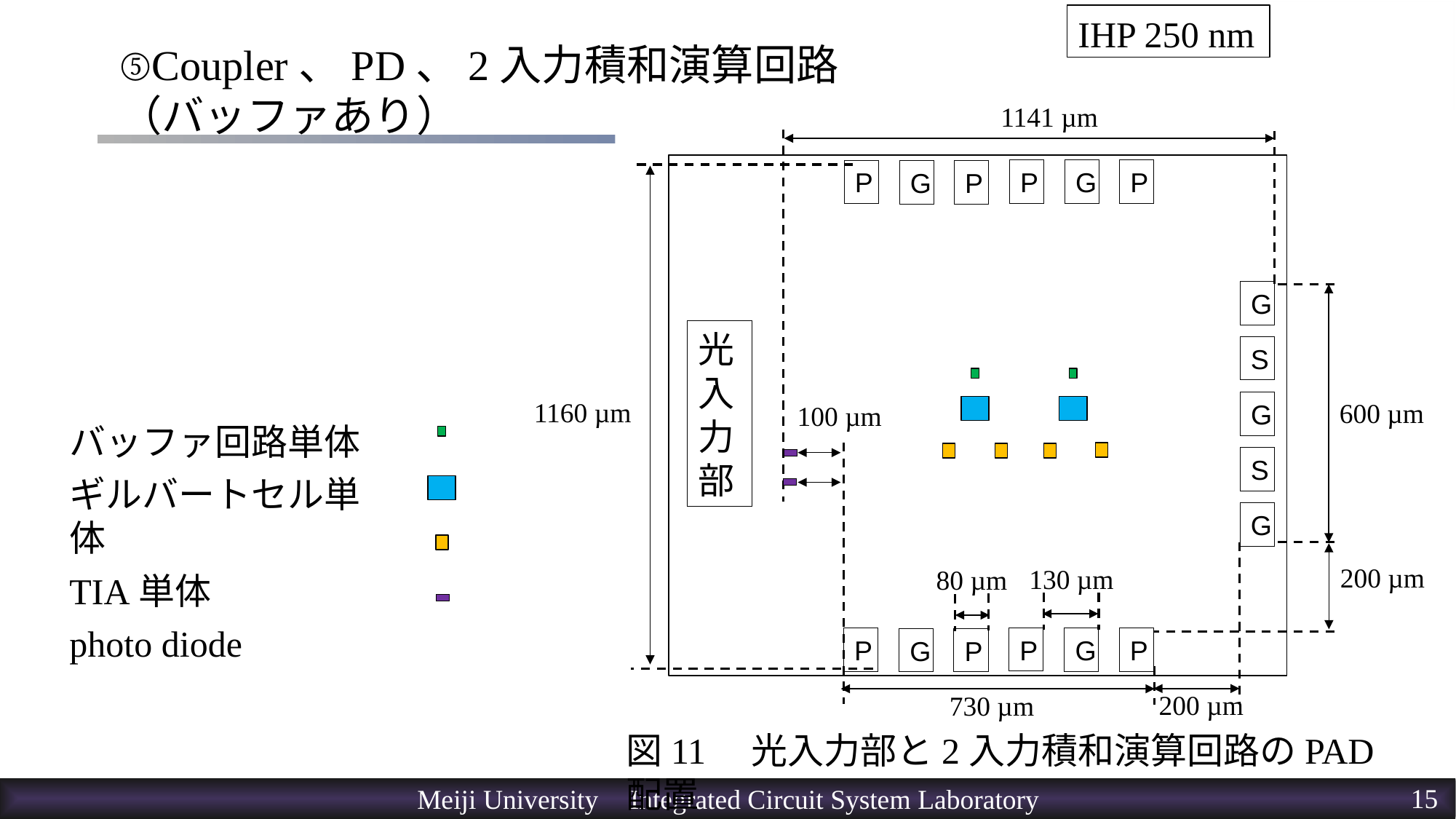

IHP 250 nm
# ⑤Coupler、PD、2入力積和演算回路 （バッファあり）
1141 µm

P
G
P
P
G
P
G
光入力部
S

1160 µm
600 µm
100 µm

G
バッファ回路単体
ギルバートセル単体
TIA単体
photo diode

S

G

200 µm
130 µm
80 µm

P
G
P
P
G
P
200 µm
730 µm
図11　光入力部と2入力積和演算回路のPAD配置